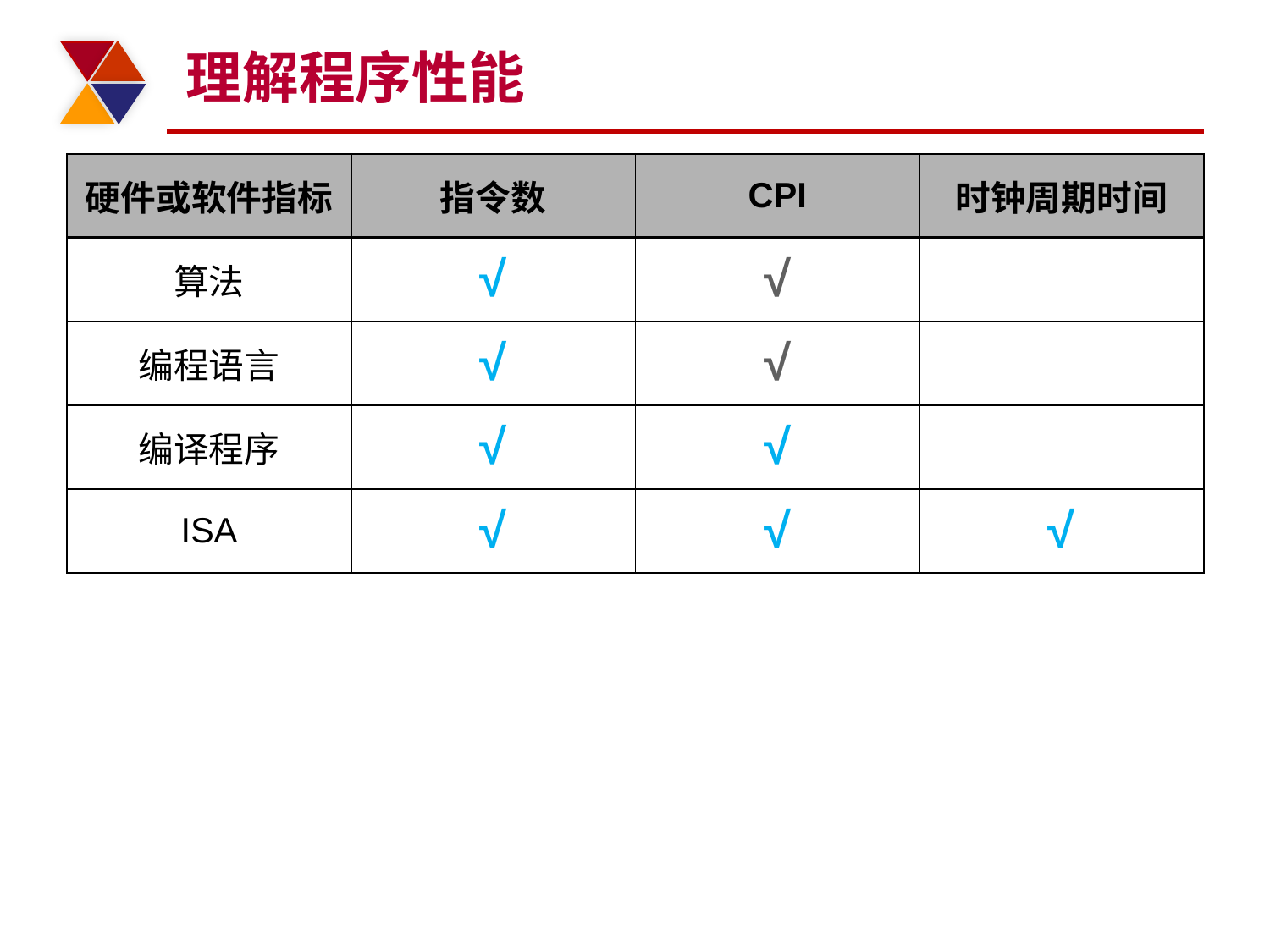

# 理解程序性能
| 硬件或软件指标 | 指令数 | CPI | 时钟周期时间 |
| --- | --- | --- | --- |
| 算法 | √ | √ |  |
| 编程语言 | √ | √ |  |
| 编译程序 | √ | √ |  |
| ISA | √ | √ | √ |